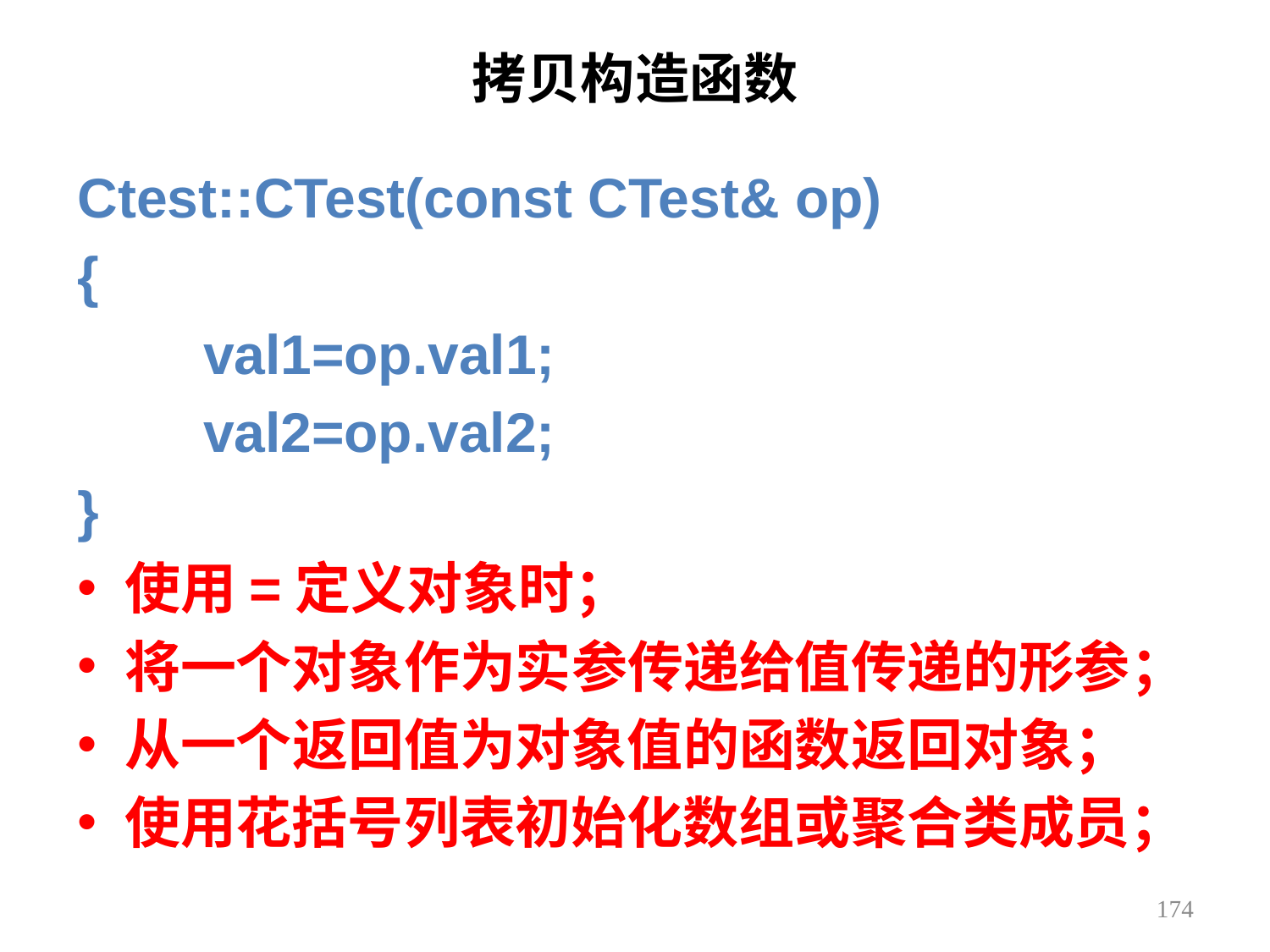

# 拷贝构造函数
Ctest::CTest(const CTest& op)
{
	val1=op.val1;
	val2=op.val2;
}
使用=定义对象时；
将一个对象作为实参传递给值传递的形参；
从一个返回值为对象值的函数返回对象；
使用花括号列表初始化数组或聚合类成员；
174